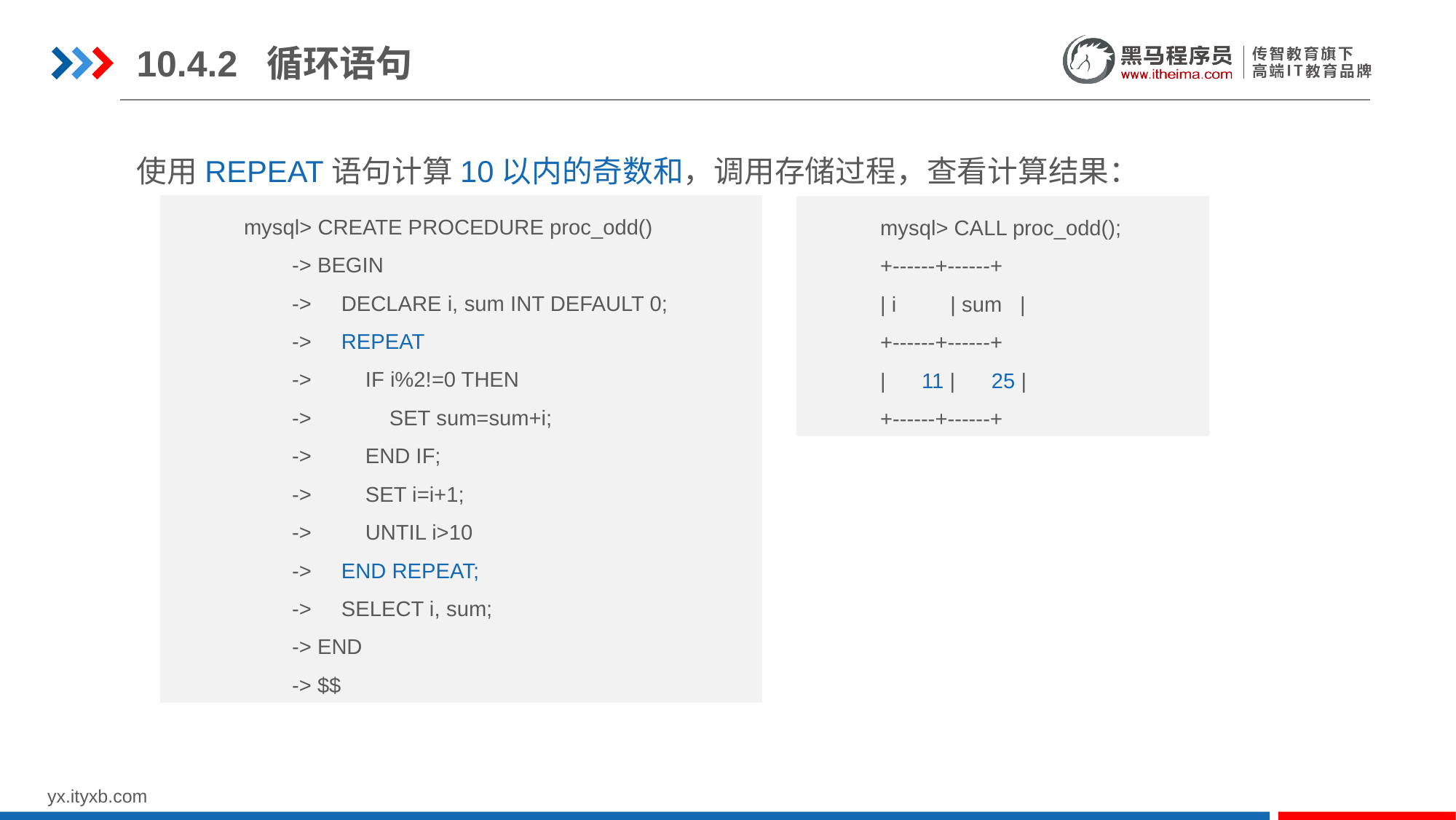

10.4.2  循环语句
使用REPEAT语句计算10以内的奇数和，调用存储过程，查看计算结果：
mysql> CREATE PROCEDURE proc_odd()
        -> BEGIN
        ->     DECLARE i, sum INT DEFAULT 0;
        ->     REPEAT
        ->         IF i%2!=0 THEN
        ->             SET sum=sum+i;
        ->         END IF;
        ->         SET i=i+1;
        ->         UNTIL i>10
        ->     END REPEAT;
        ->     SELECT i, sum;
        -> END
        -> $$
mysql> CALL proc_odd();
+------+------+
| i         | sum   |
+------+------+
|      11 |      25 |
+------+------+